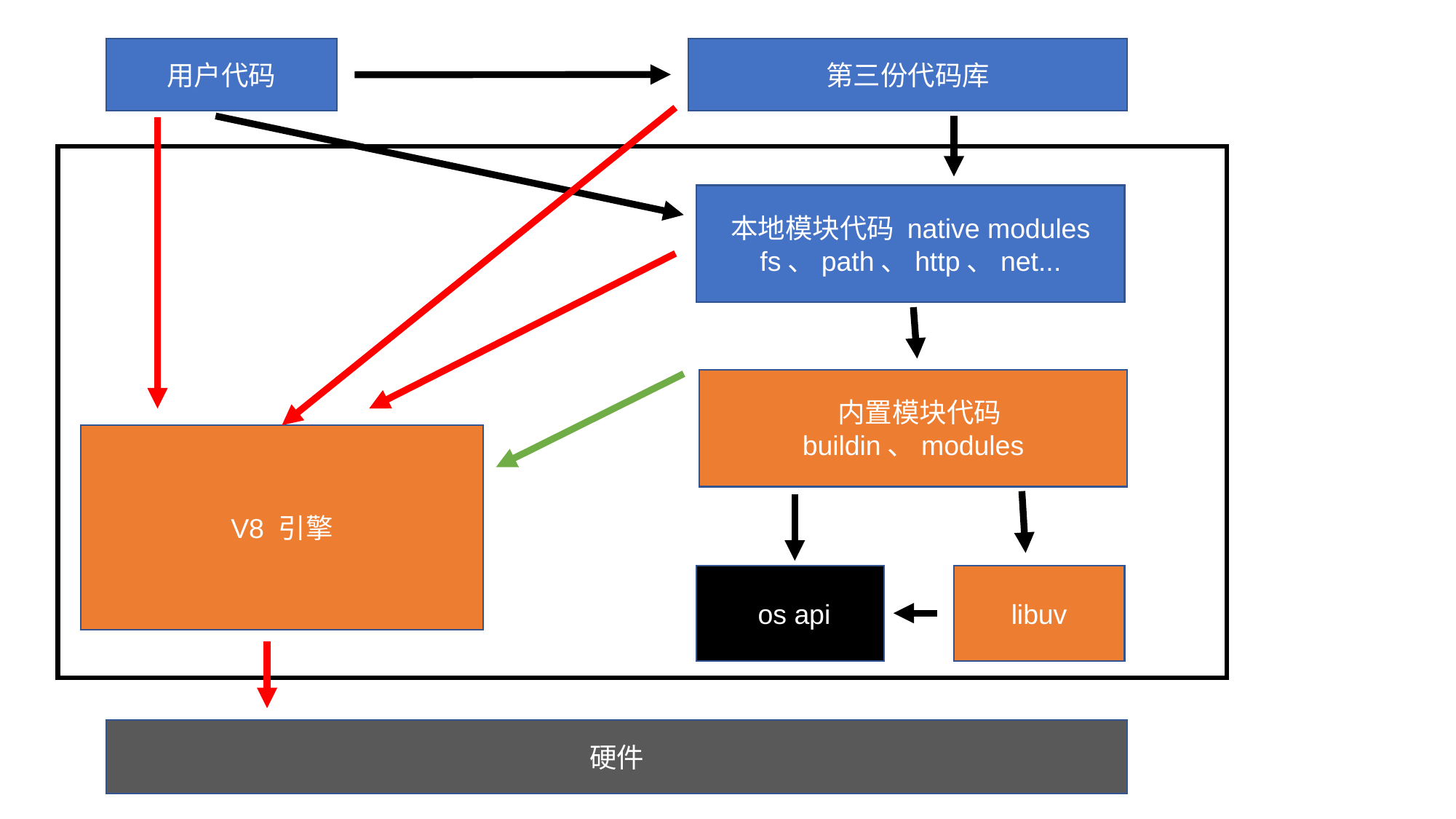

用户代码
第三份代码库

本地模块代码 native modules
fs、path、http、net...
 内置模块代码 buildin、modules
V8 引擎
 os api
libuv
硬件